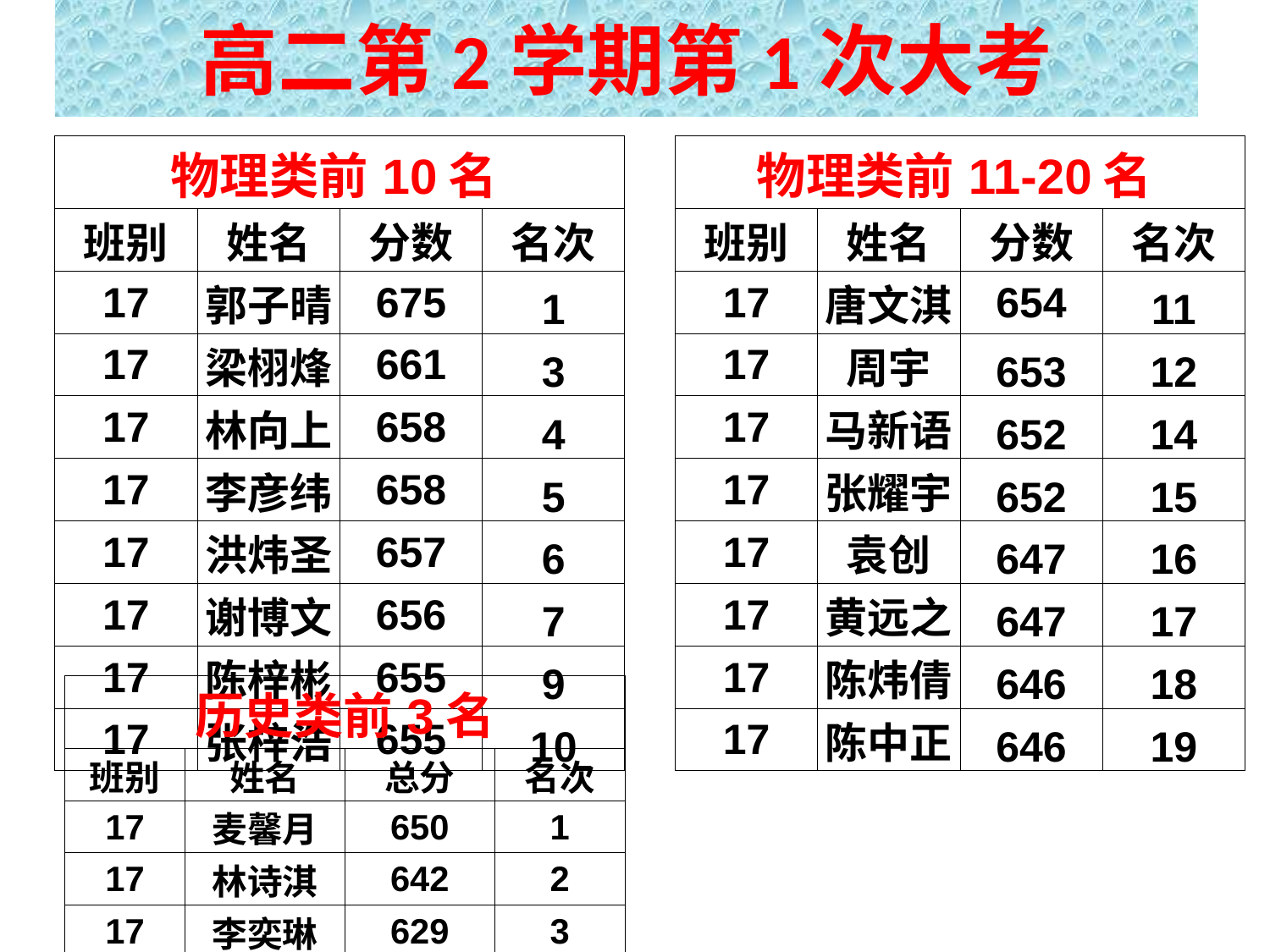

# 高二第2学期第1次大考
| 物理类前10名 |  |  |  |  | 物理类前11-20名 |  |  |  |
| --- | --- | --- | --- | --- | --- | --- | --- | --- |
| 班别 | 姓名 | 分数 | 名次 |  | 班别 | 姓名 | 分数 | 名次 |
| 17 | 郭子晴 | 675 | 1 |  | 17 | 唐文淇 | 654 | 11 |
| 17 | 梁栩烽 | 661 | 3 |  | 17 | 周宇 | 653 | 12 |
| 17 | 林向上 | 658 | 4 |  | 17 | 马新语 | 652 | 14 |
| 17 | 李彦纬 | 658 | 5 |  | 17 | 张耀宇 | 652 | 15 |
| 17 | 洪炜圣 | 657 | 6 |  | 17 | 袁创 | 647 | 16 |
| 17 | 谢博文 | 656 | 7 |  | 17 | 黄远之 | 647 | 17 |
| 17 | 陈梓彬 | 655 | 9 |  | 17 | 陈炜倩 | 646 | 18 |
| 17 | 张梓浩 | 655 | 10 |  | 17 | 陈中正 | 646 | 19 |
| 历史类前3名 |  |  |  |
| --- | --- | --- | --- |
| 班别 | 姓名 | 总分 | 名次 |
| 17 | 麦馨月 | 650 | 1 |
| 17 | 林诗淇 | 642 | 2 |
| 17 | 李奕琳 | 629 | 3 |